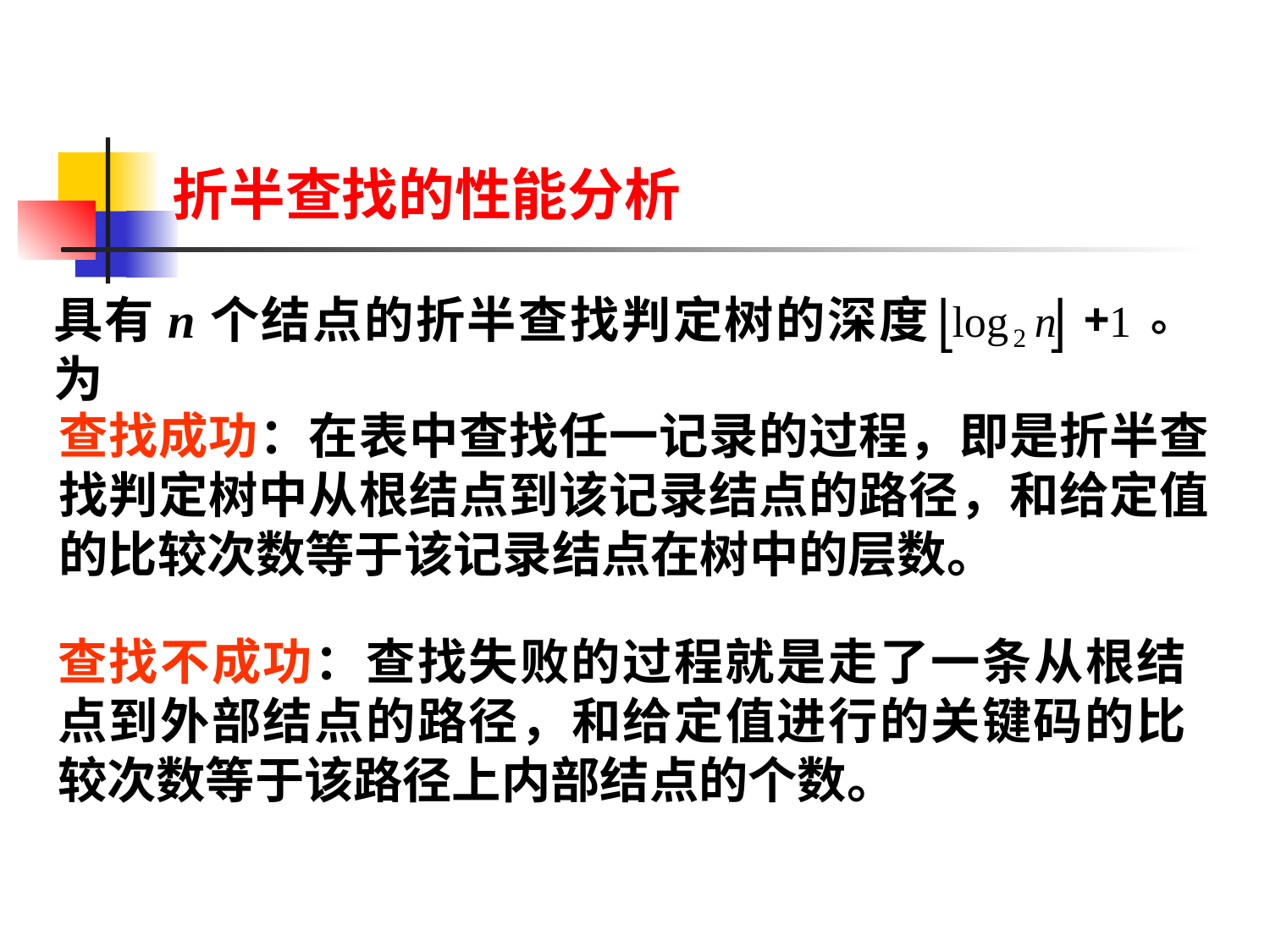

折半查找的性能分析
具有n个结点的折半查找判定树的深度为
。
+

log
n
1

2
查找成功：在表中查找任一记录的过程，即是折半查找判定树中从根结点到该记录结点的路径，和给定值的比较次数等于该记录结点在树中的层数。
查找不成功：查找失败的过程就是走了一条从根结点到外部结点的路径，和给定值进行的关键码的比较次数等于该路径上内部结点的个数。